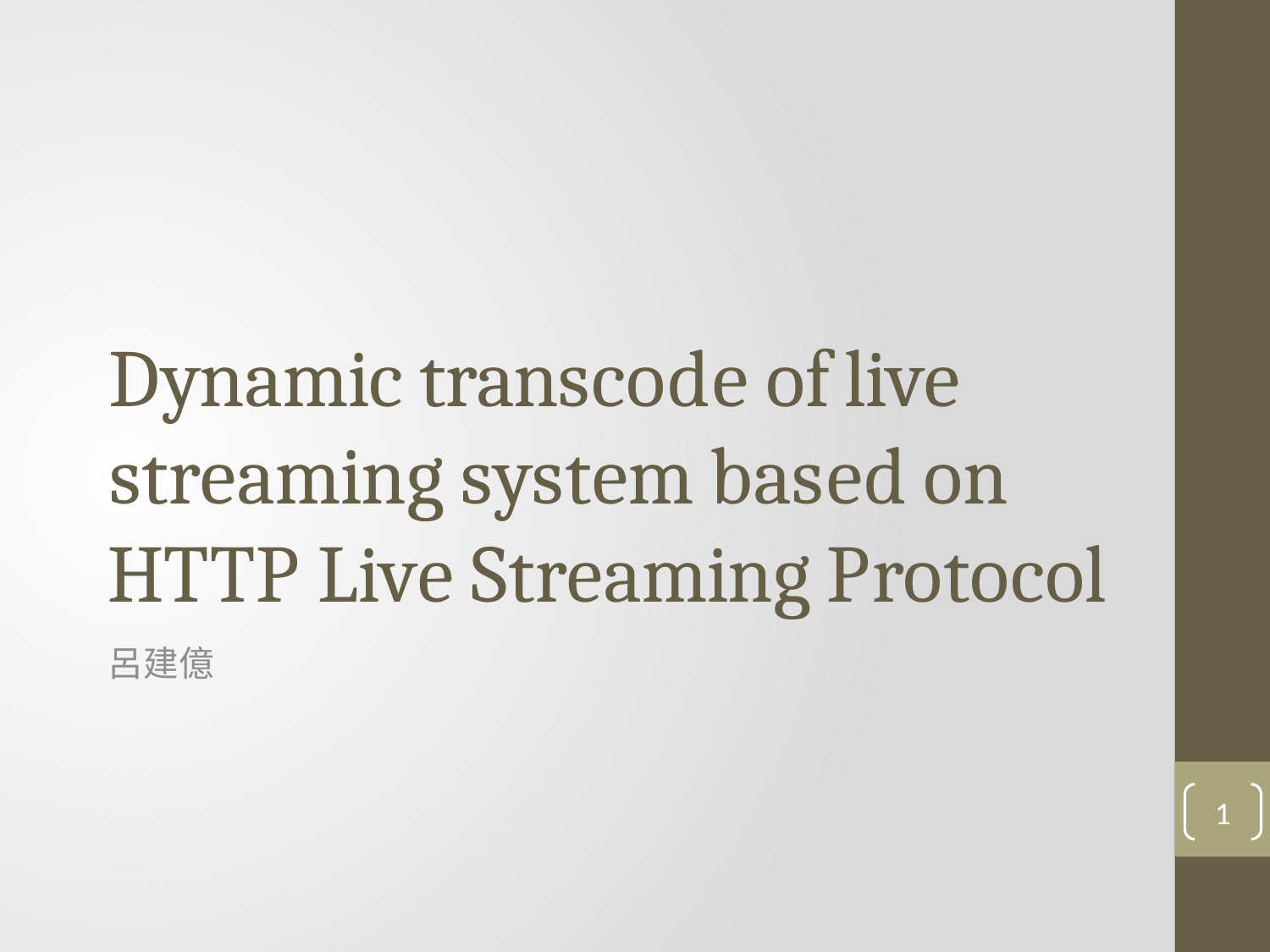

# Dynamic transcode of live streaming system based on HTTP Live Streaming Protocol
呂建億
1